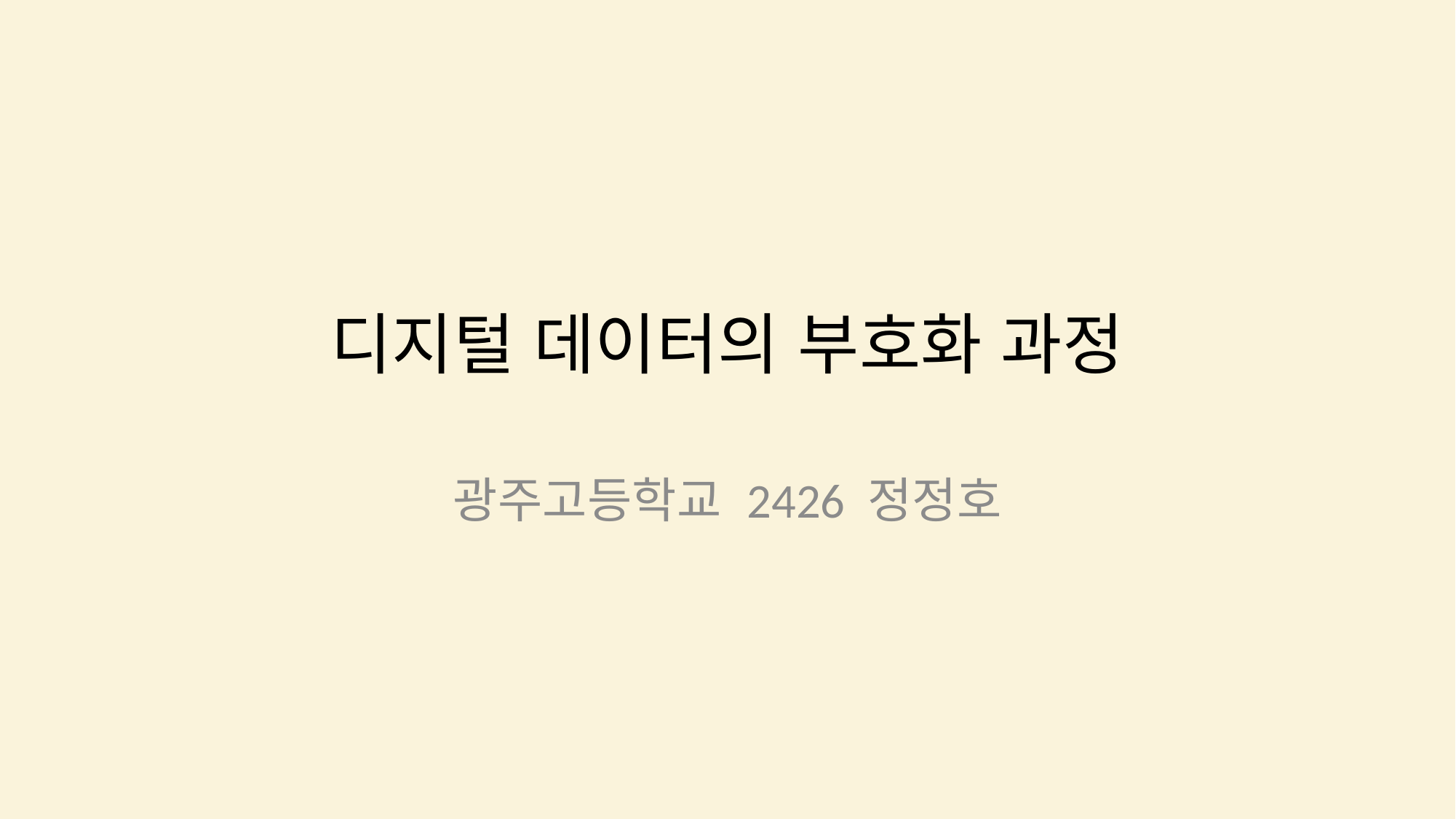

# 디지털 데이터의 부호화 과정
광주고등학교 2426 정정호